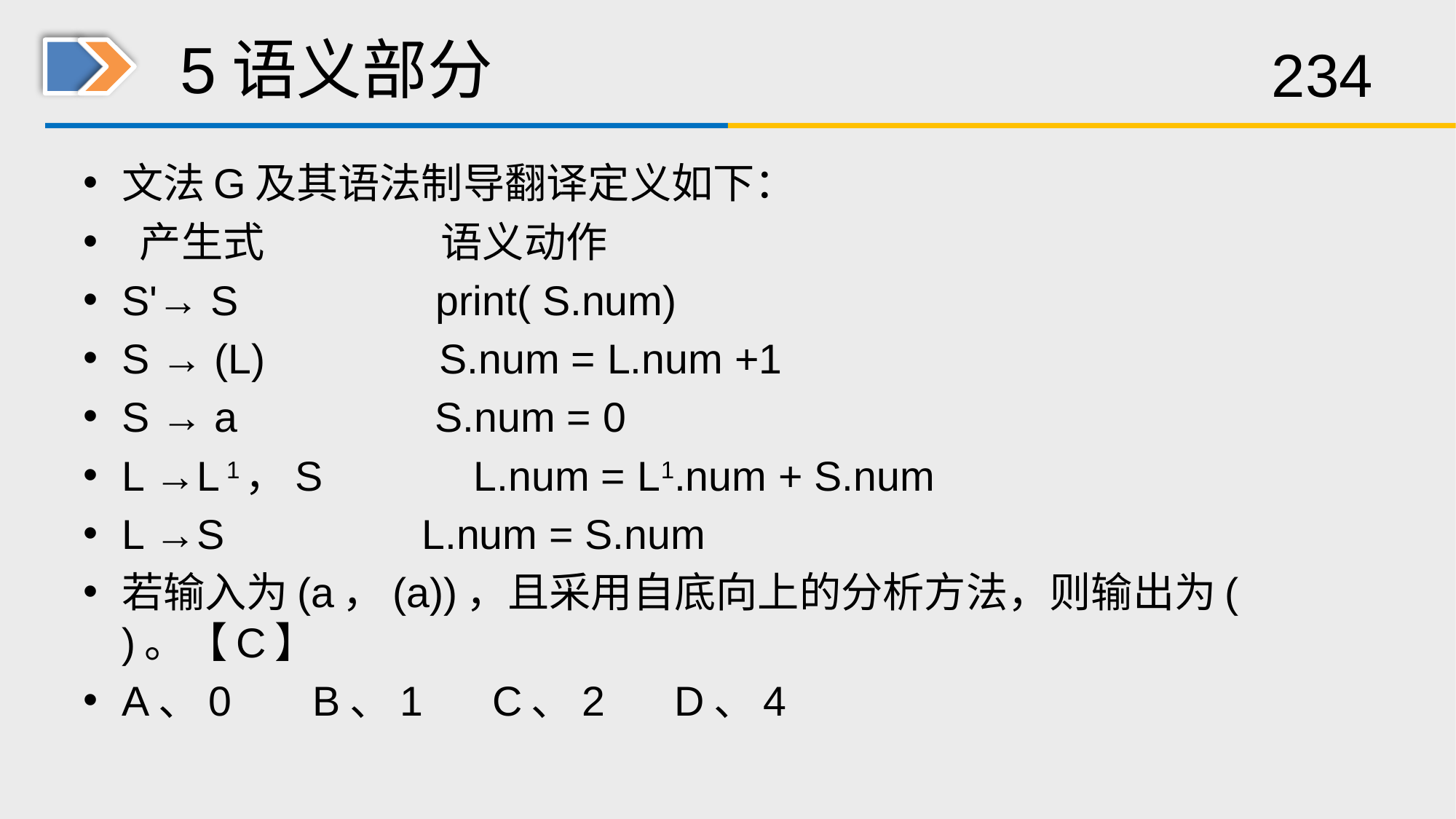

# 5语义部分
234
文法G及其语法制导翻译定义如下：
 产生式                   语义动作
S'→ S                 print( S.num)
S → (L)               S.num = L.num +1
S → a                 S.num = 0
L →L 1，S             L.num = L1.num + S.num
L →S                 L.num = S.num
若输入为(a，(a))，且采用自底向上的分析方法，则输出为(      )。【C】
A、0       B、1      C、2      D、4